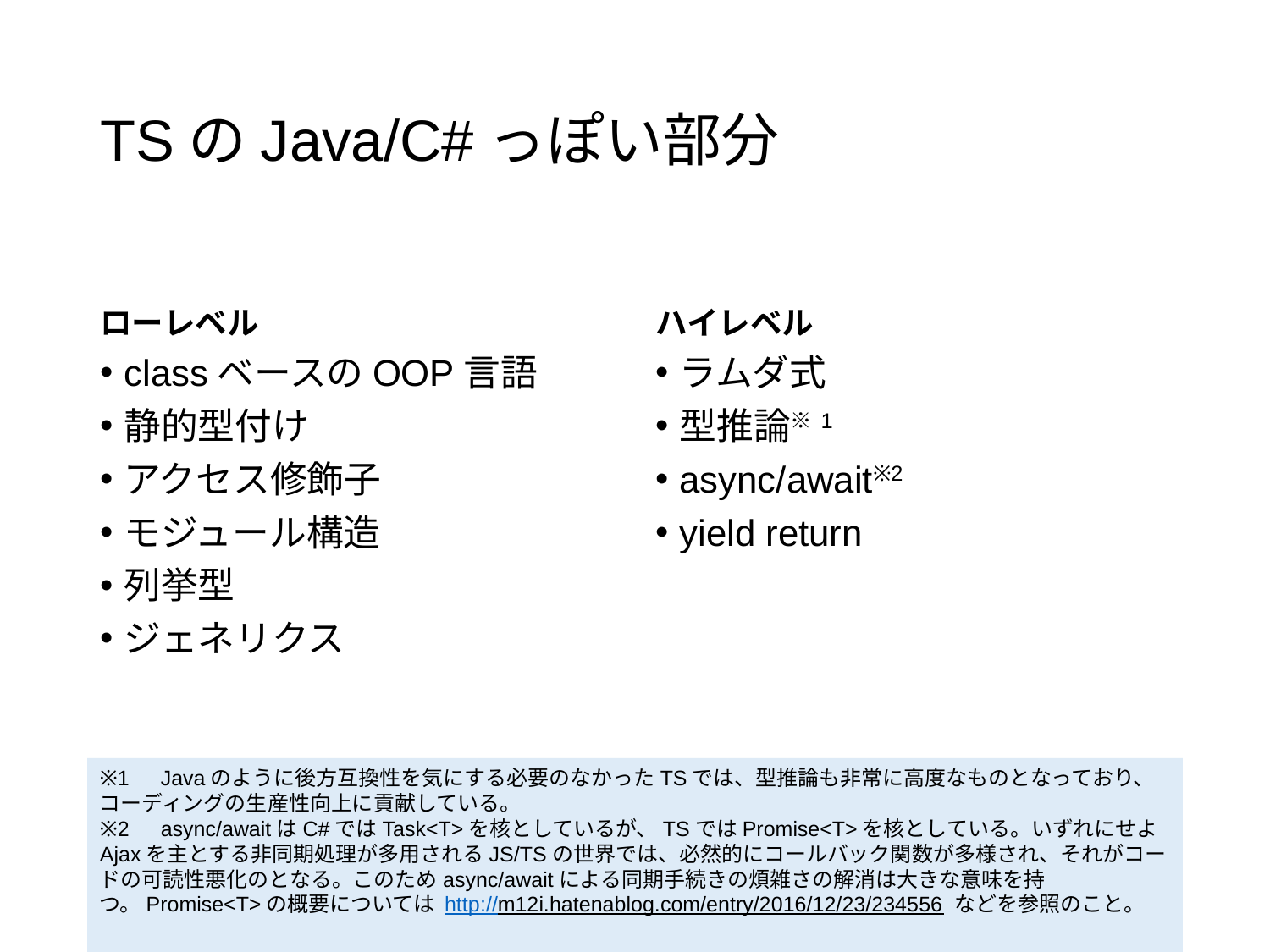

# TSのJava/C#っぽい部分
ローレベル
ハイレベル
classベースのOOP言語
静的型付け
アクセス修飾子
モジュール構造
列挙型
ジェネリクス
ラムダ式
型推論※1
async/await※2
yield return
※1　Javaのように後方互換性を気にする必要のなかったTSでは、型推論も非常に高度なものとなっており、コーディングの生産性向上に貢献している。
※2　async/awaitはC#ではTask<T>を核としているが、TSではPromise<T>を核としている。いずれにせよAjaxを主とする非同期処理が多用されるJS/TSの世界では、必然的にコールバック関数が多様され、それがコードの可読性悪化のとなる。このためasync/awaitによる同期手続きの煩雑さの解消は大きな意味を持つ。Promise<T>の概要については http://m12i.hatenablog.com/entry/2016/12/23/234556 などを参照のこと。